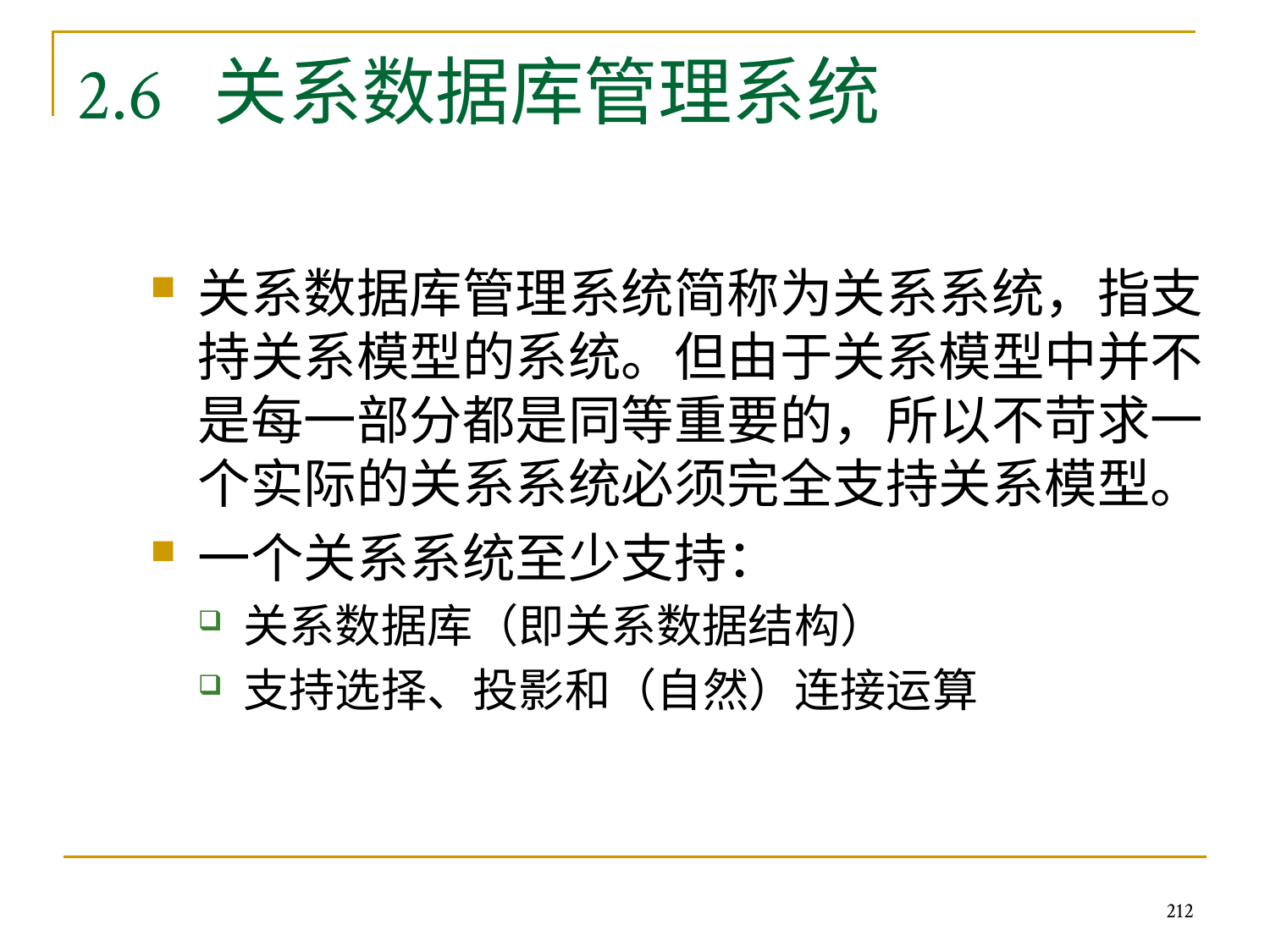

# 2.6  关系数据库管理系统
关系数据库管理系统简称为关系系统，指支持关系模型的系统。但由于关系模型中并不是每一部分都是同等重要的，所以不苛求一个实际的关系系统必须完全支持关系模型。
一个关系系统至少支持：
关系数据库（即关系数据结构）
支持选择、投影和（自然）连接运算
212